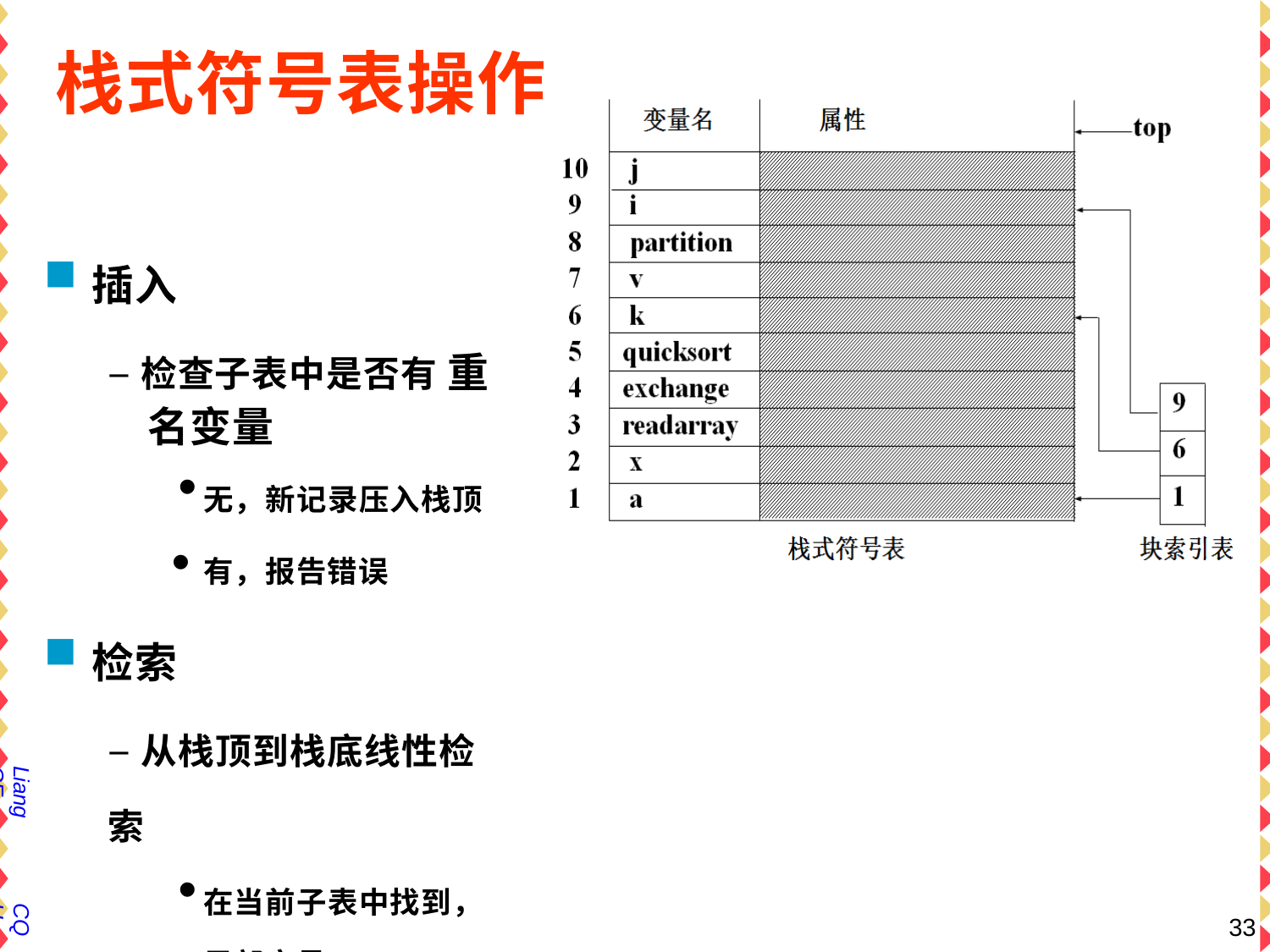

# 栈式符号表操作

插入
–检查子表中是否有 重名变量
无，新记录压入栈顶
有，报告错误
检索
–从栈顶到栈底线性检索
在当前子表中找到，局部变量
在其他子表中找到，非局部名字
–实现了最近嵌套作用域原则
Liang GE
CQU
33